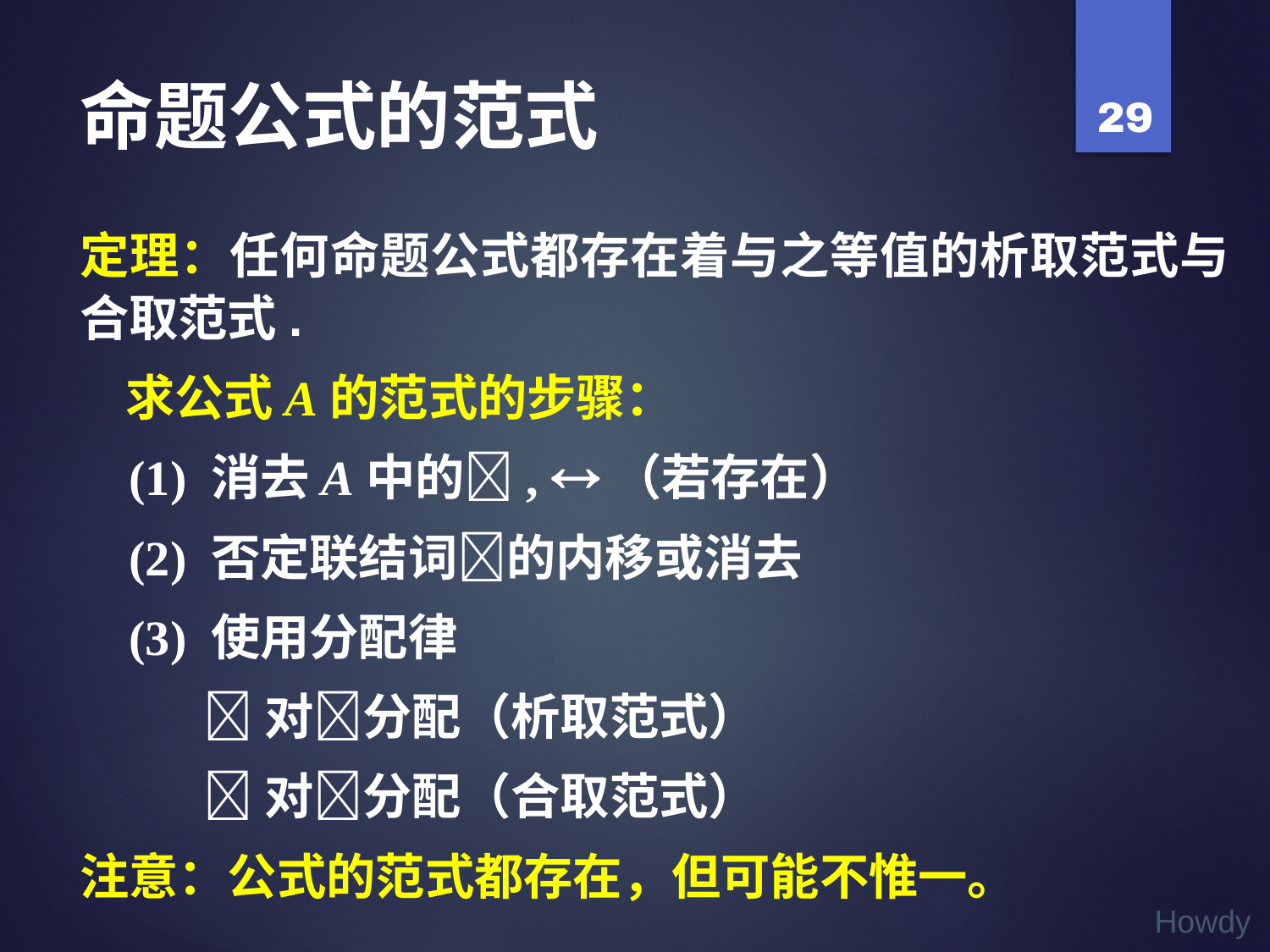

29
# 命题公式的范式
定理：任何命题公式都存在着与之等值的析取范式与合取范式.
   求公式A的范式的步骤：
    (1) 消去A中的→, ↔（若存在）
    (2) 否定联结词¬的内移或消去
    (3) 使用分配律
           ∧对∨分配（析取范式）
           ∨对∧分配（合取范式）
注意：公式的范式都存在，但可能不惟一。